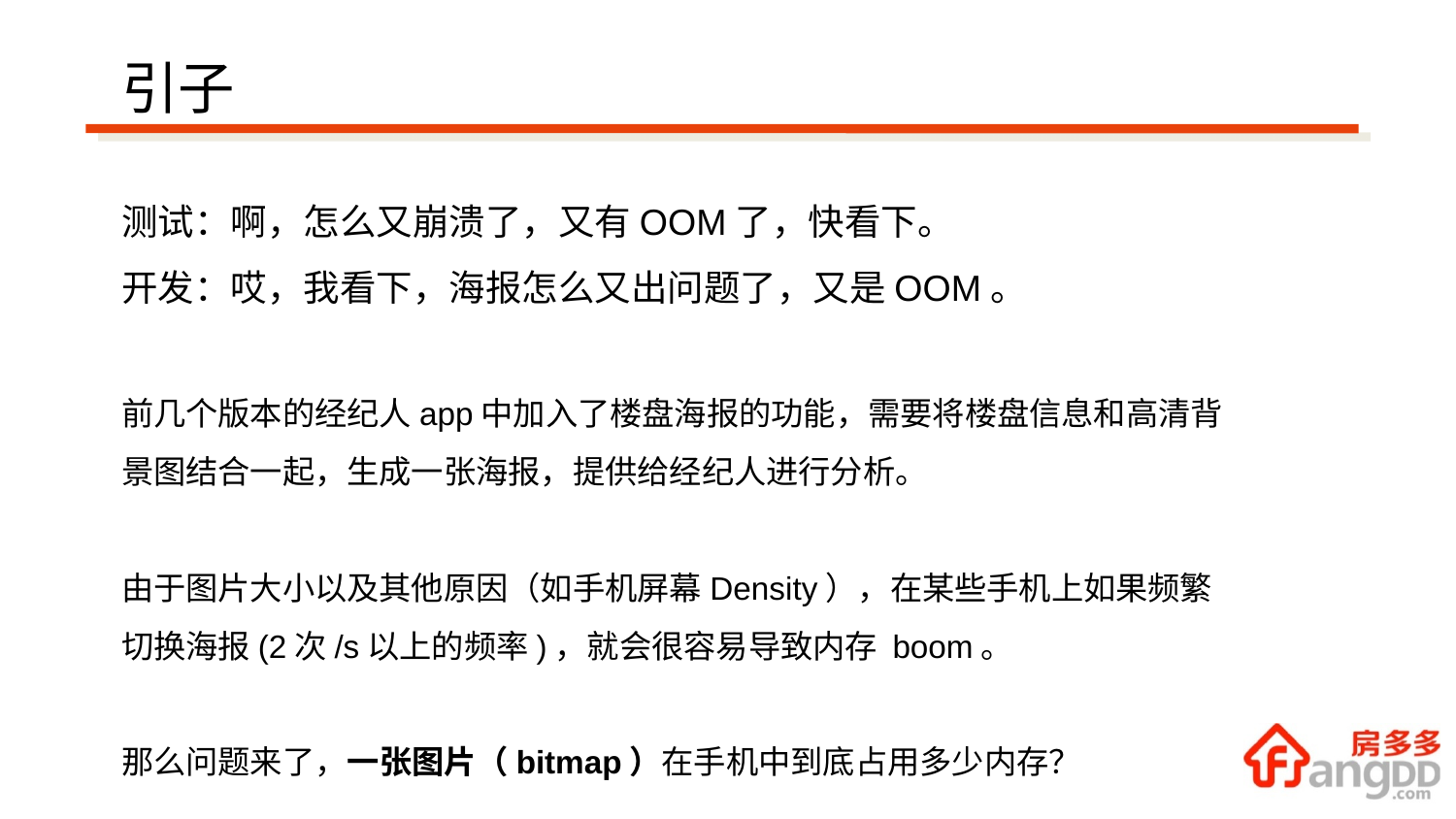

引子

测试：啊，怎么又崩溃了，又有OOM了，快看下。
开发：哎，我看下，海报怎么又出问题了，又是OOM。

前几个版本的经纪人app中加入了楼盘海报的功能，需要将楼盘信息和高清背景图结合一起，生成一张海报，提供给经纪人进行分析。

由于图片大小以及其他原因（如手机屏幕Density），在某些手机上如果频繁切换海报(2次/s以上的频率)，就会很容易导致内存 boom。

那么问题来了，一张图片（bitmap）在手机中到底占用多少内存？